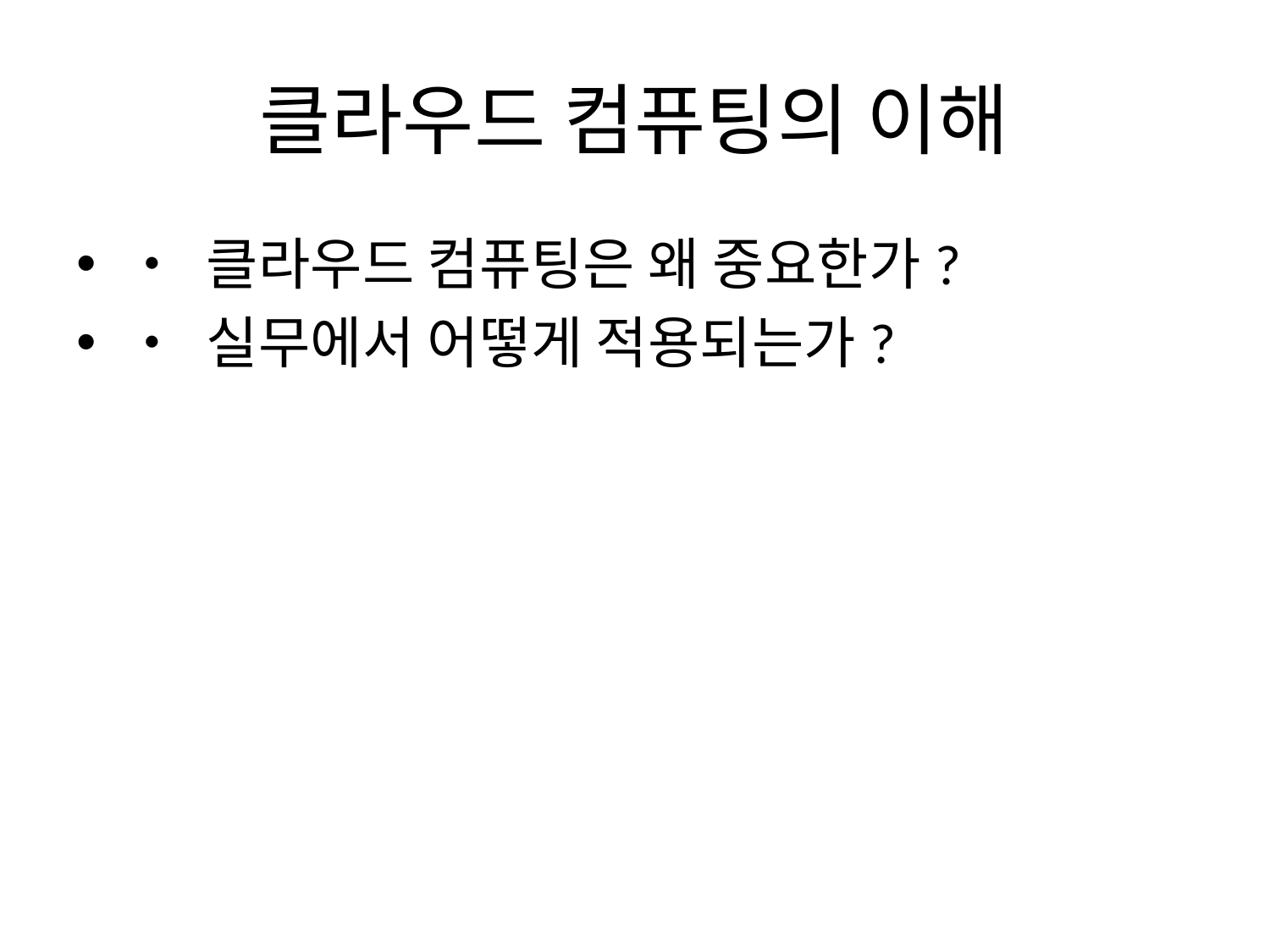

# 클라우드 컴퓨팅의 이해
• 클라우드 컴퓨팅은 왜 중요한가?
• 실무에서 어떻게 적용되는가?